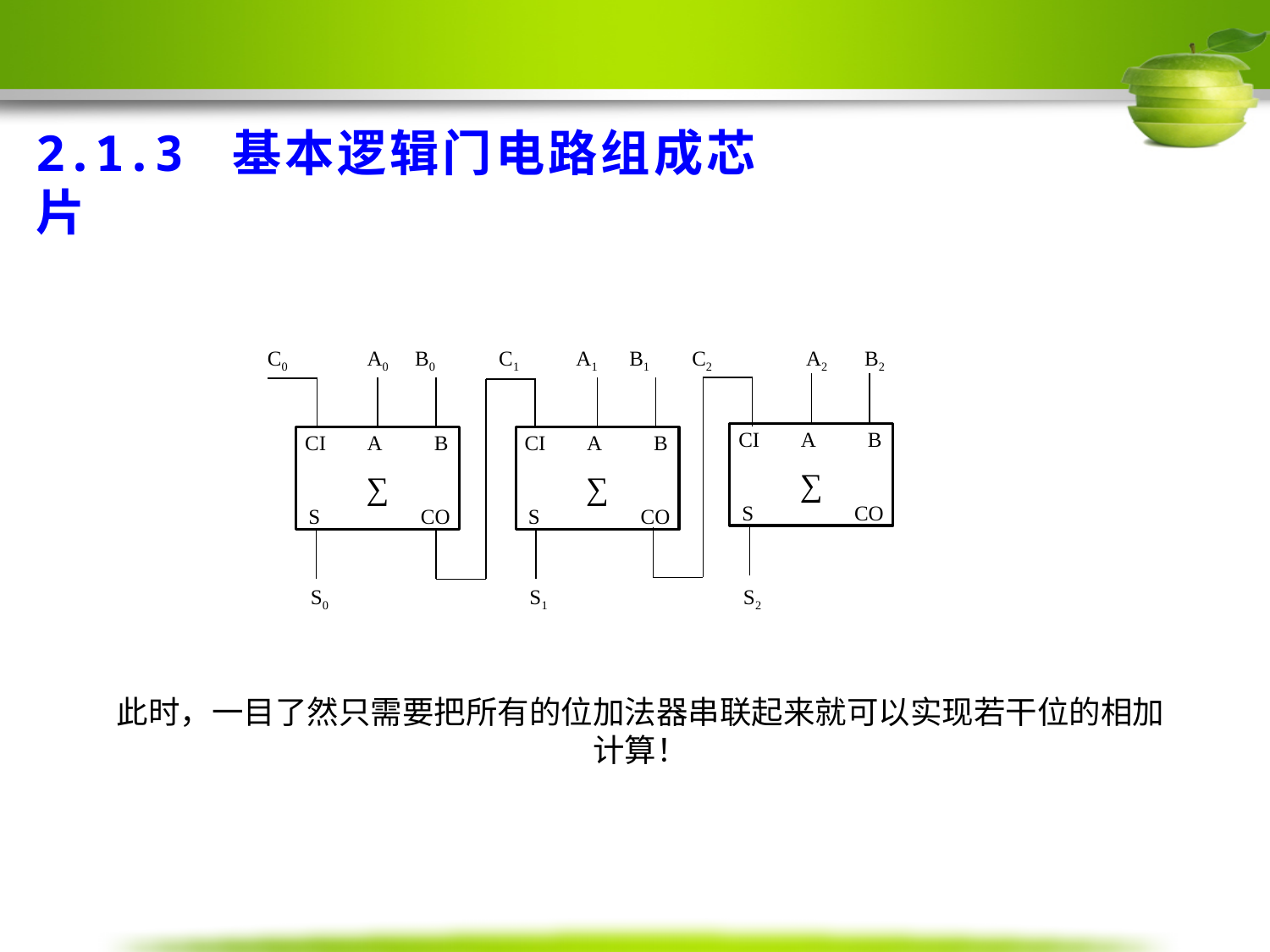

2.1.3 基本逻辑门电路组成芯片
C0                         A0     B0            C1           A1      B1        C2                  A2       B2
CI        A          B

∑
S                   CO
CI        A          B

∑
S                   CO
CI        A          B

∑
S                   CO
S0                                      S1                                     S2
此时，一目了然只需要把所有的位加法器串联起来就可以实现若干位的相加计算！